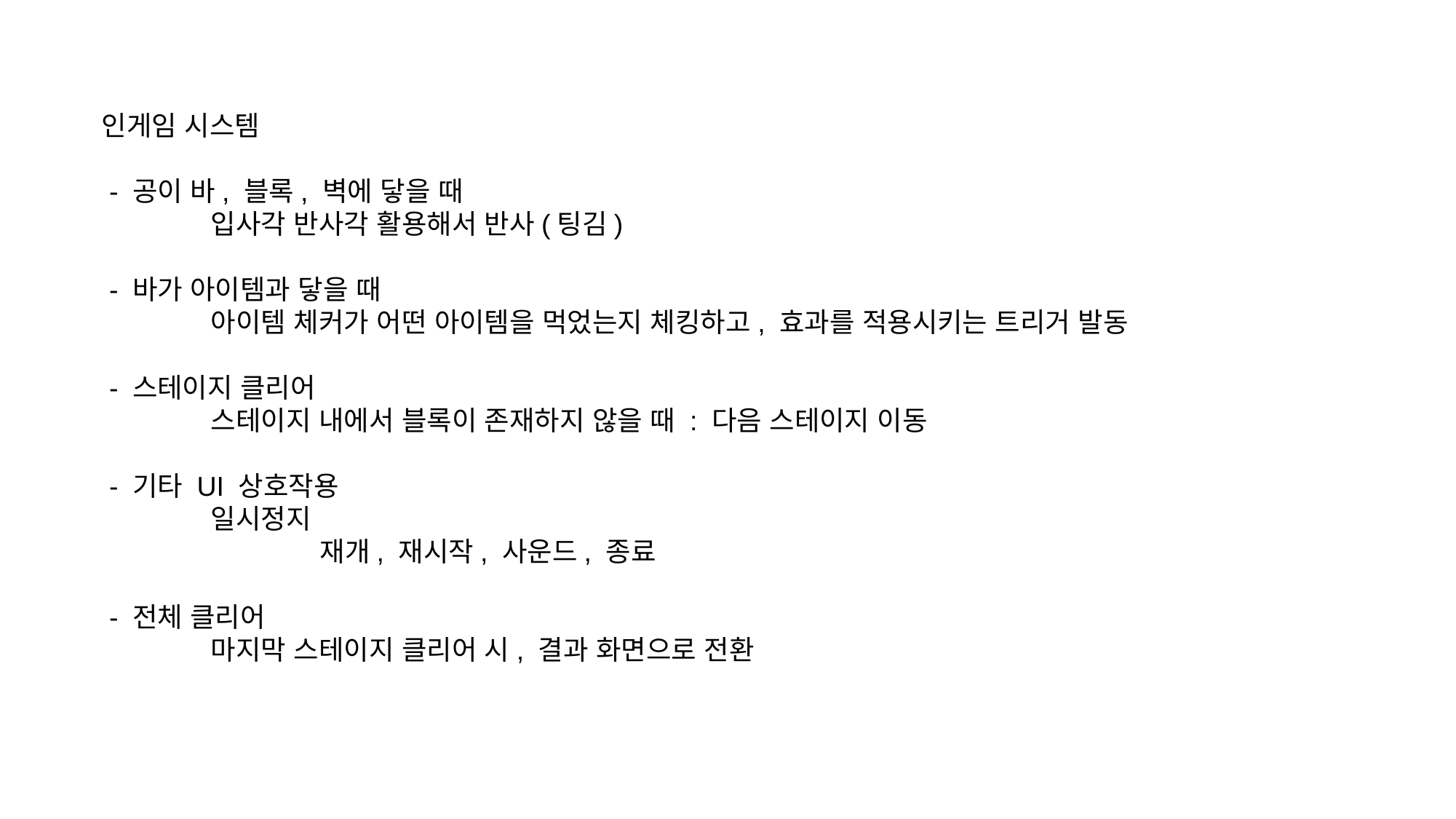

인게임 시스템

 - 공이 바, 블록, 벽에 닿을 때
	입사각 반사각 활용해서 반사(팅김)

 - 바가 아이템과 닿을 때
	아이템 체커가 어떤 아이템을 먹었는지 체킹하고, 효과를 적용시키는 트리거 발동

 - 스테이지 클리어
	스테이지 내에서 블록이 존재하지 않을 때 : 다음 스테이지 이동

 - 기타 UI 상호작용
	일시정지
		재개, 재시작, 사운드, 종료

 - 전체 클리어
	마지막 스테이지 클리어 시, 결과 화면으로 전환